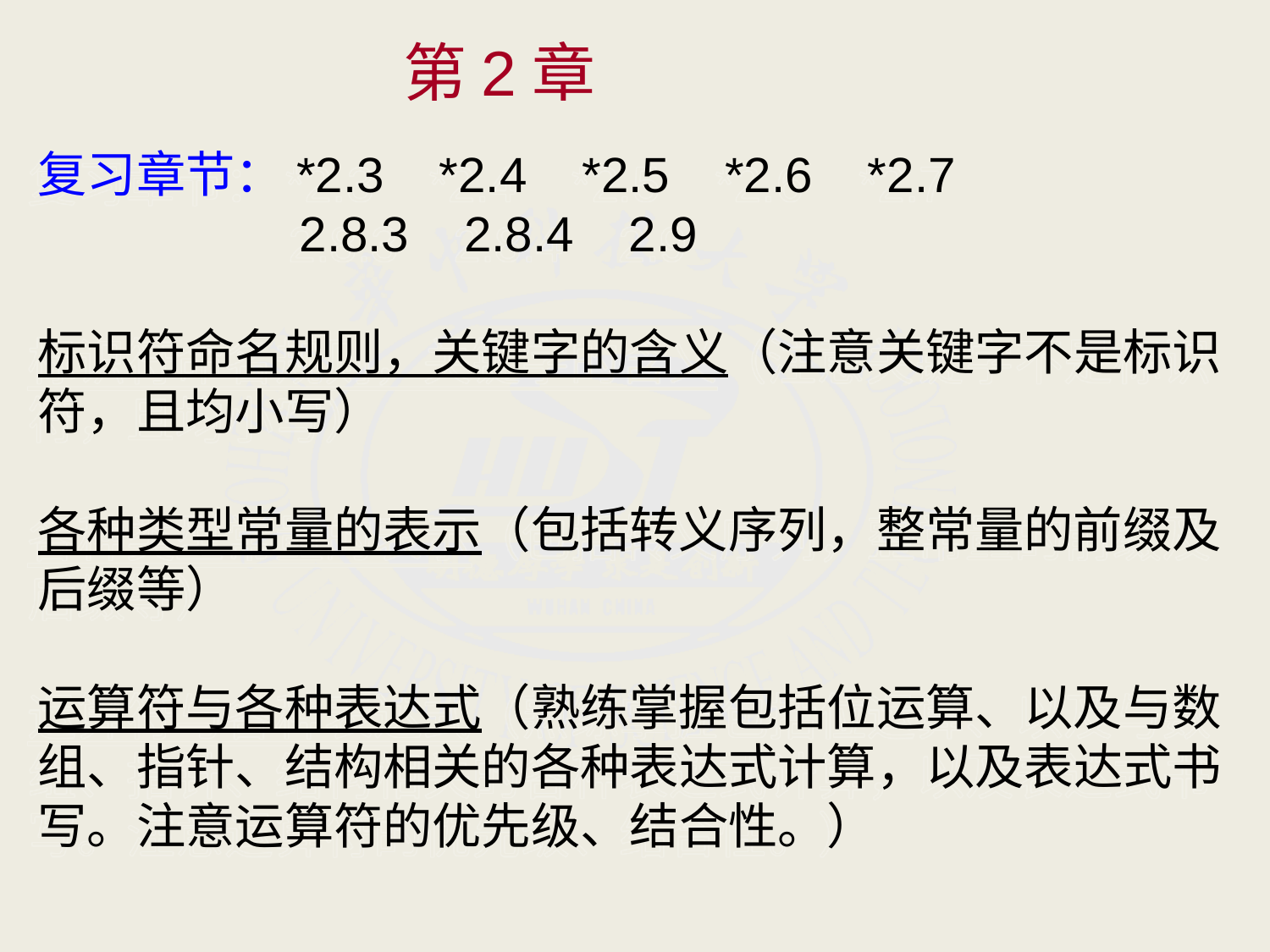

# 第2章
复习章节：*2.3    *2.4    *2.5    *2.6    *2.7
                   2.8.3    2.8.4    2.9

标识符命名规则，关键字的含义（注意关键字不是标识符，且均小写）

各种类型常量的表示（包括转义序列，整常量的前缀及后缀等）

运算符与各种表达式（熟练掌握包括位运算、以及与数组、指针、结构相关的各种表达式计算，以及表达式书写。注意运算符的优先级、结合性。）